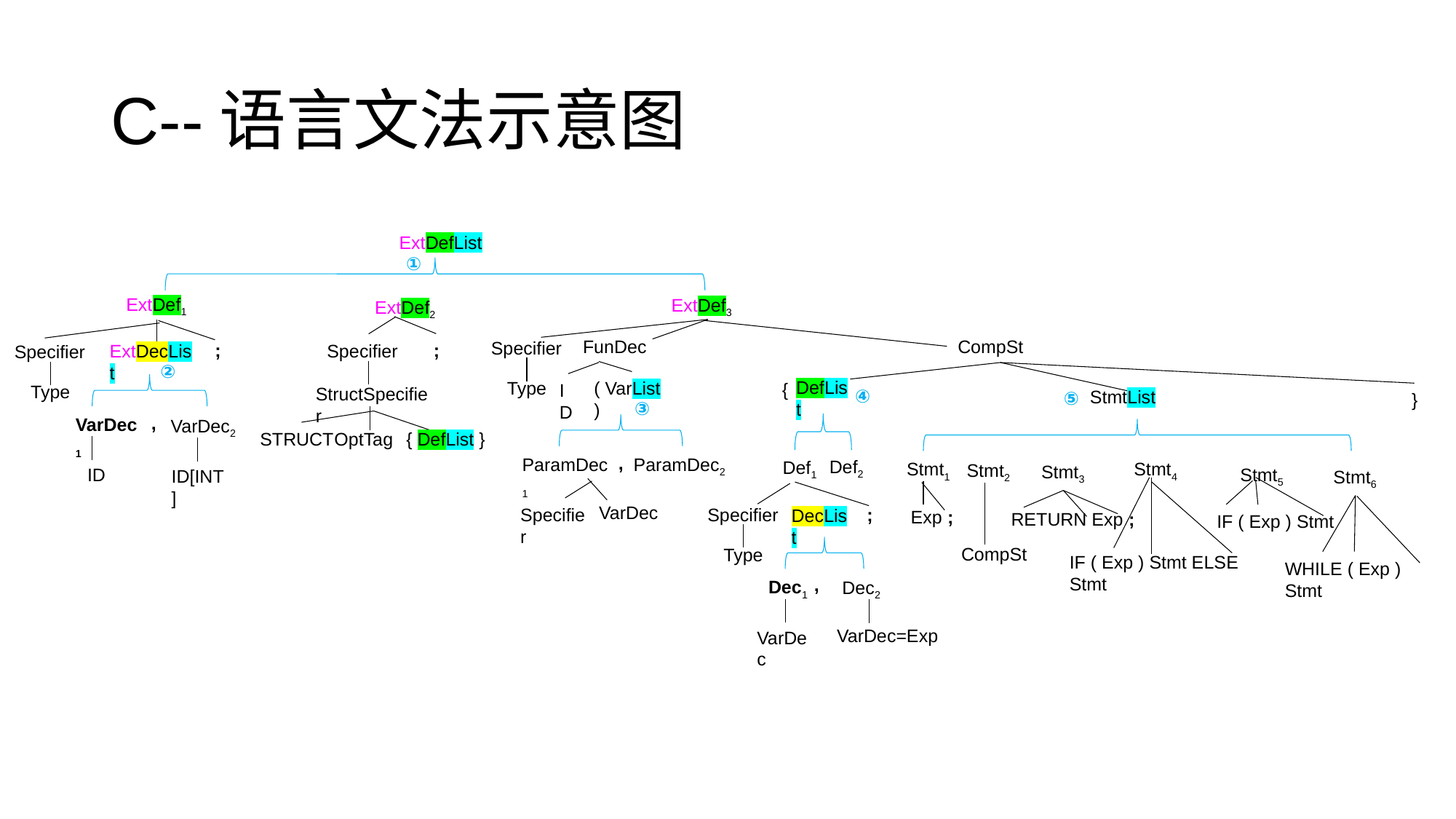

# C--语言文法示意图

ExtDefList
①
ExtDef1
ExtDef3
ExtDef2
FunDec
CompSt
Specifier

;
;
Specifier
ExtDecList
Specifier
②

DefList
Type
( VarList )
{
ID
Type
StructSpecifier
④
StmtList
⑤
}
③

,
VarDec1
VarDec2
OptTag
{ DefList }
STRUCT
,
ParamDec1
ParamDec2
Def2
Def1
Stmt1
Stmt4
Stmt2
Stmt3
ID
Stmt5
ID[INT]
Stmt6
VarDec
;
Specifier
Specifier
DecList
Exp ;
RETURN Exp ;
IF ( Exp ) Stmt

CompSt
Type
IF ( Exp ) Stmt ELSE Stmt
WHILE ( Exp ) Stmt
,
Dec1
Dec2
VarDec=Exp
VarDec